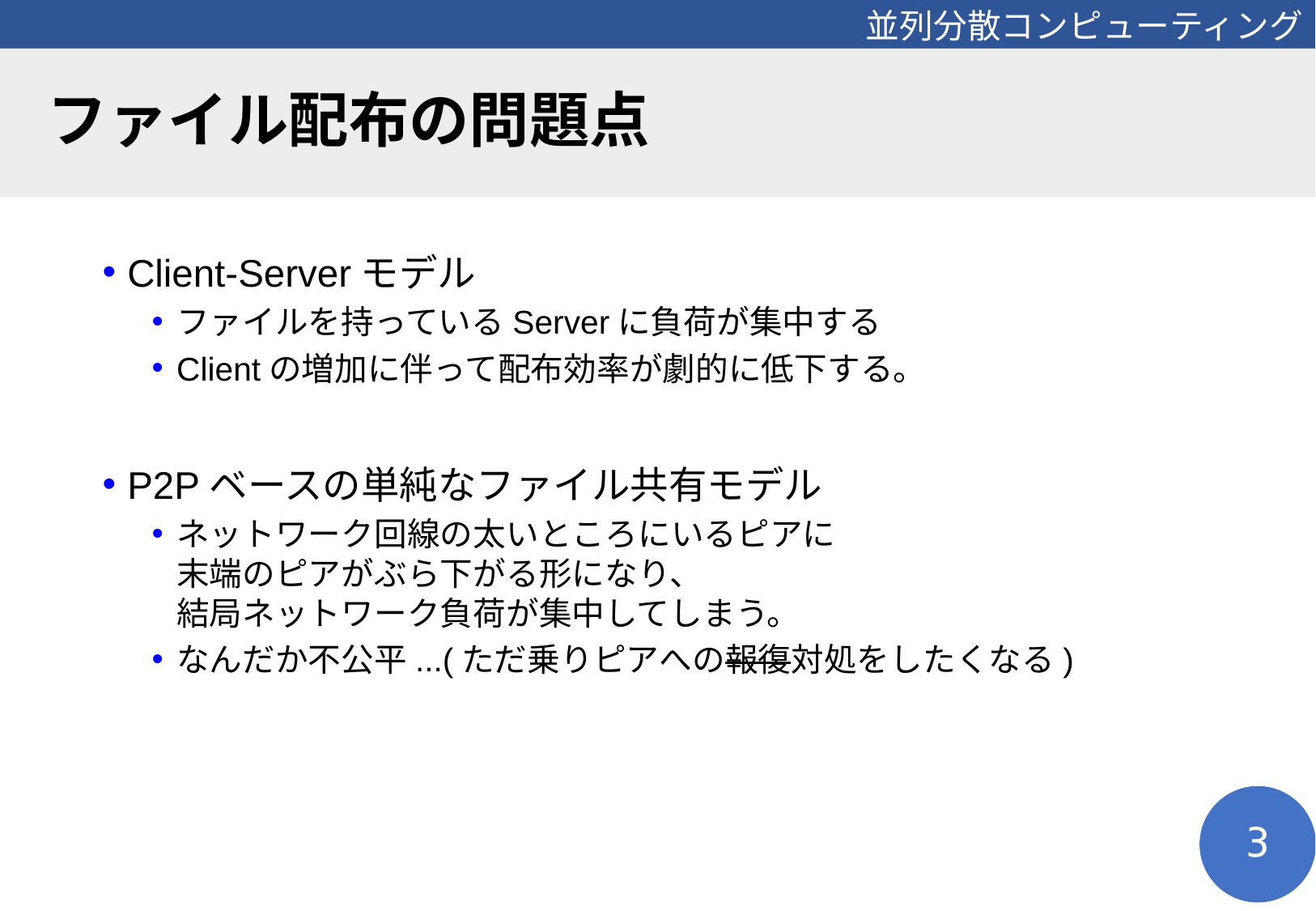

# ファイル配布の問題点
Client-Serverモデル
ファイルを持っているServerに負荷が集中する
Clientの増加に伴って配布効率が劇的に低下する。

P2Pベースの単純なファイル共有モデル
ネットワーク回線の太いところにいるピアに
末端のピアがぶら下がる形になり、
結局ネットワーク負荷が集中してしまう。
なんだか不公平...(ただ乗りピアへの報復対処をしたくなる)
3